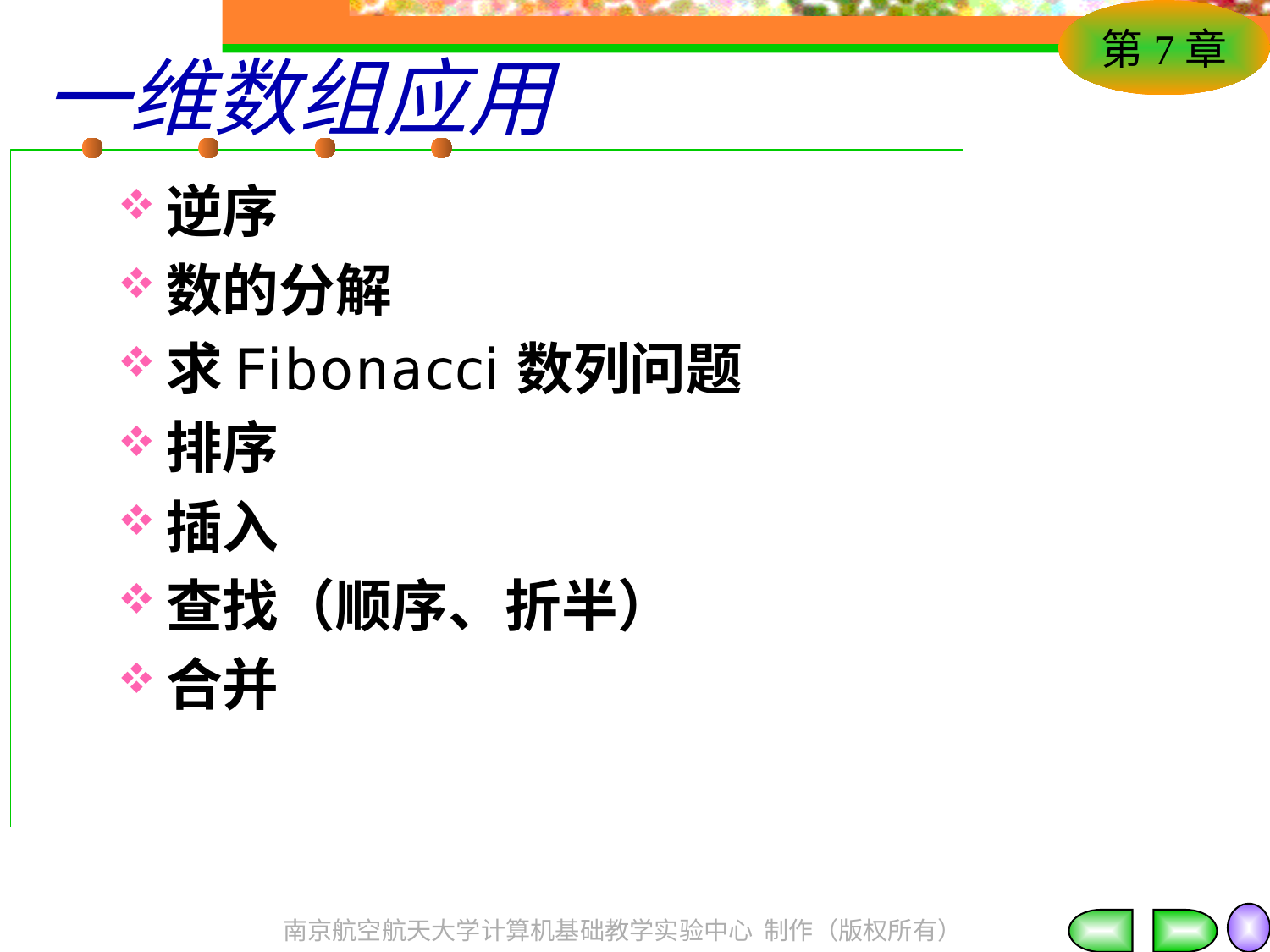

# 一维数组应用
逆序
数的分解
求Fibonacci数列问题
排序
插入
查找（顺序、折半）
合并